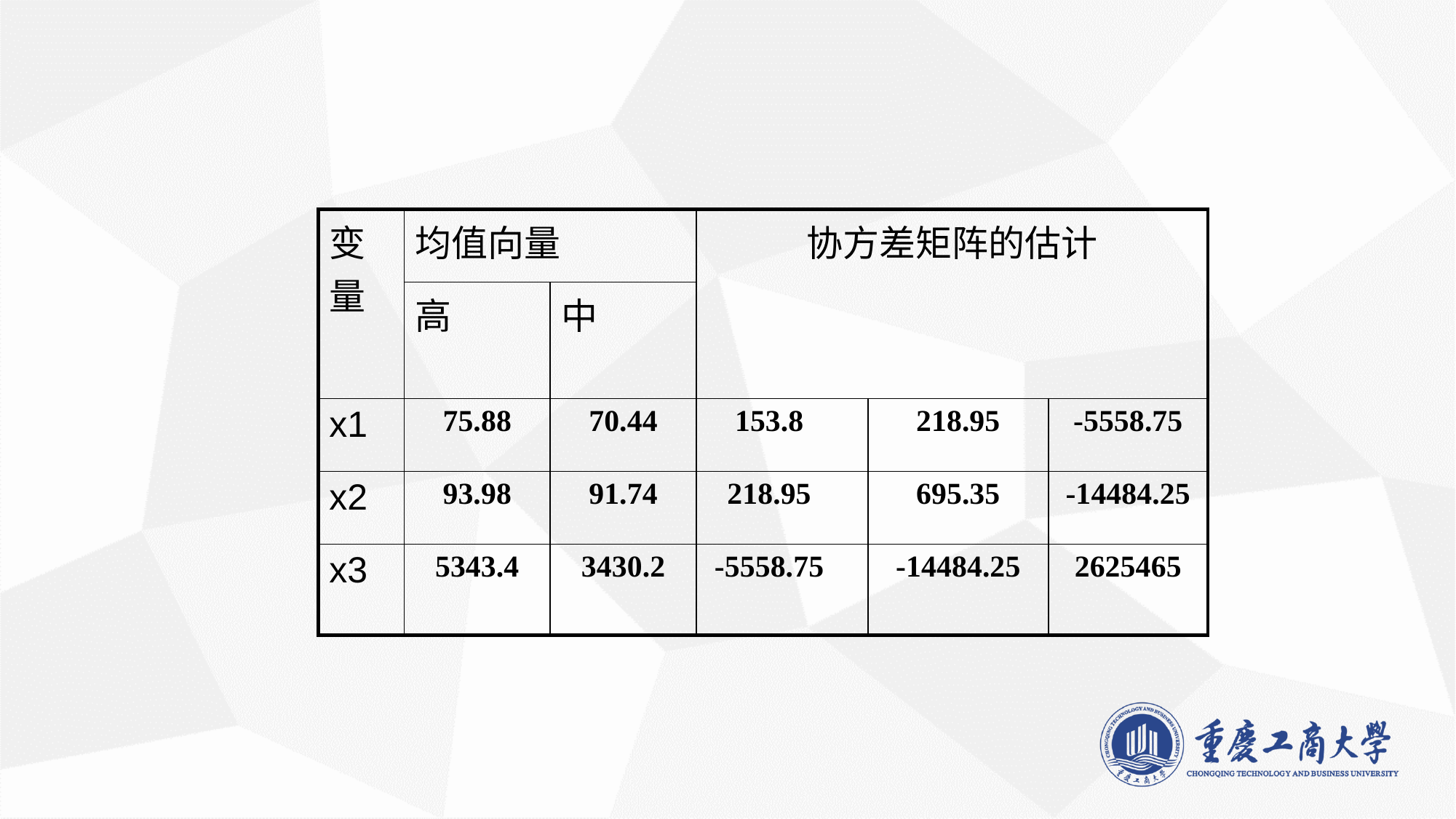

| 变量 | 均值向量 |  | 协方差矩阵的估计 |  |  |  |
| --- | --- | --- | --- | --- | --- | --- |
|  | 高 | 中 |  |  |  |  |
| x1 | 75.88 | 70.44 | 153.8 |  | 218.95 | -5558.75 |
| x2 | 93.98 | 91.74 | 218.95 |  | 695.35 | -14484.25 |
| x3 | 5343.4 | 3430.2 | -5558.75 |  | -14484.25 | 2625465 |